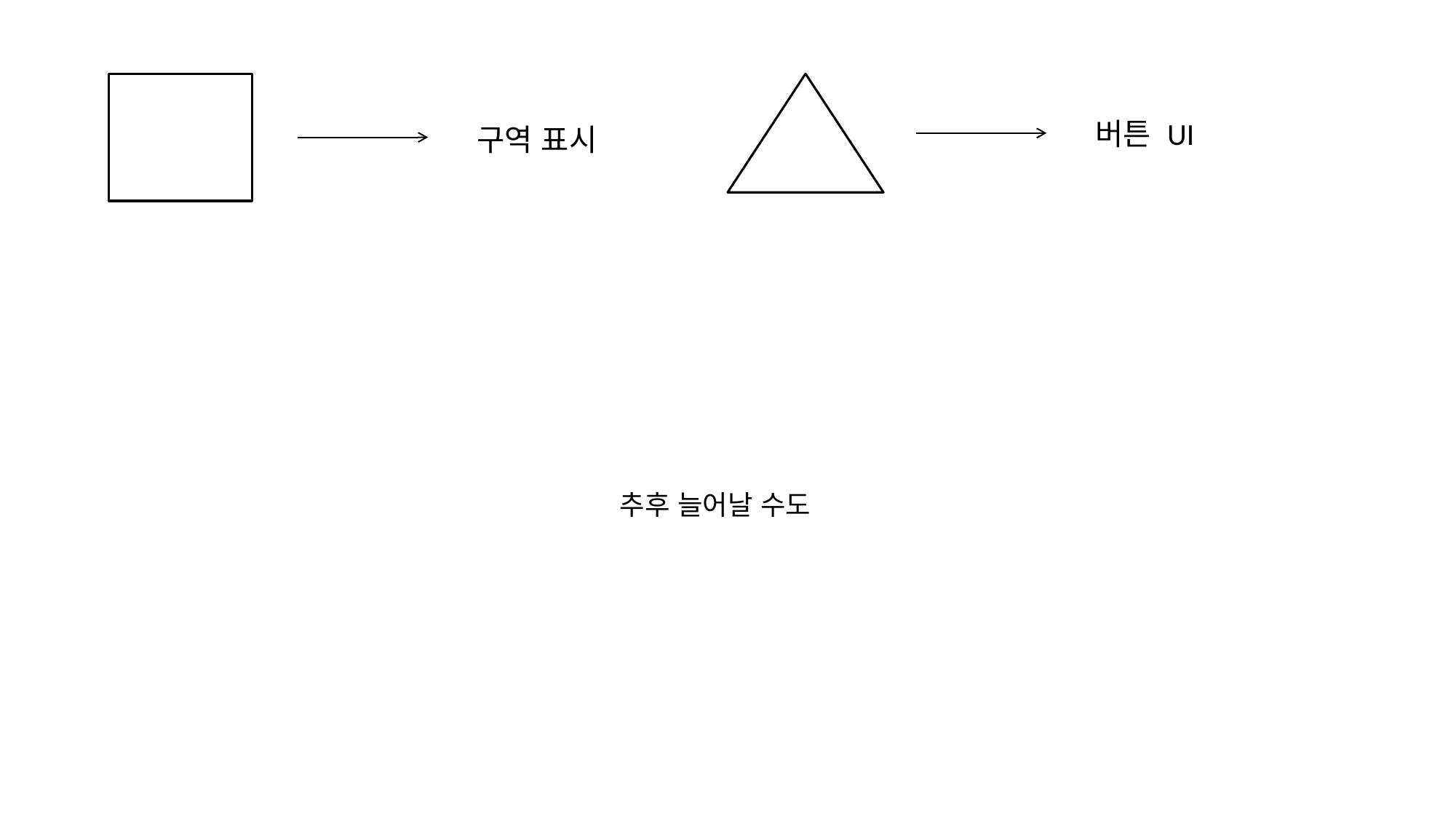

버튼 UI
구역 표시
추후 늘어날 수도